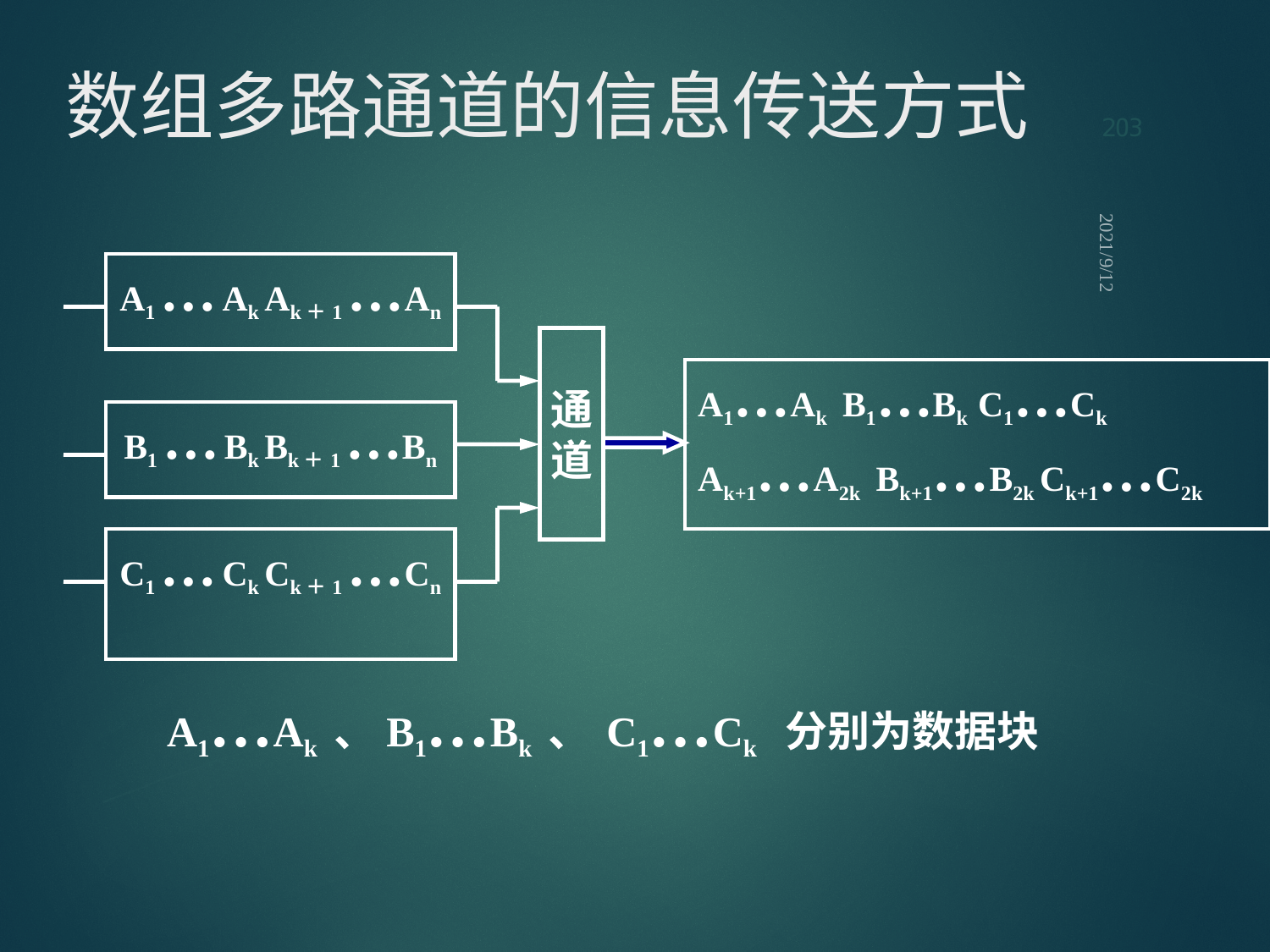

203
# 数组多路通道的信息传送方式
2021/9/12
| A1 … Ak Ak＋1 …An |
| --- |

通道
| A1…Ak B1…Bk C1…Ck Ak+1…A2k Bk+1…B2k Ck+1…C2k |
| --- |

| B1 … Bk Bk＋1 …Bn |
| --- |

| C1 … Ck Ck＋1 …Cn |
| --- |

A1…Ak 、B1…Bk 、 C1…Ck   分别为数据块